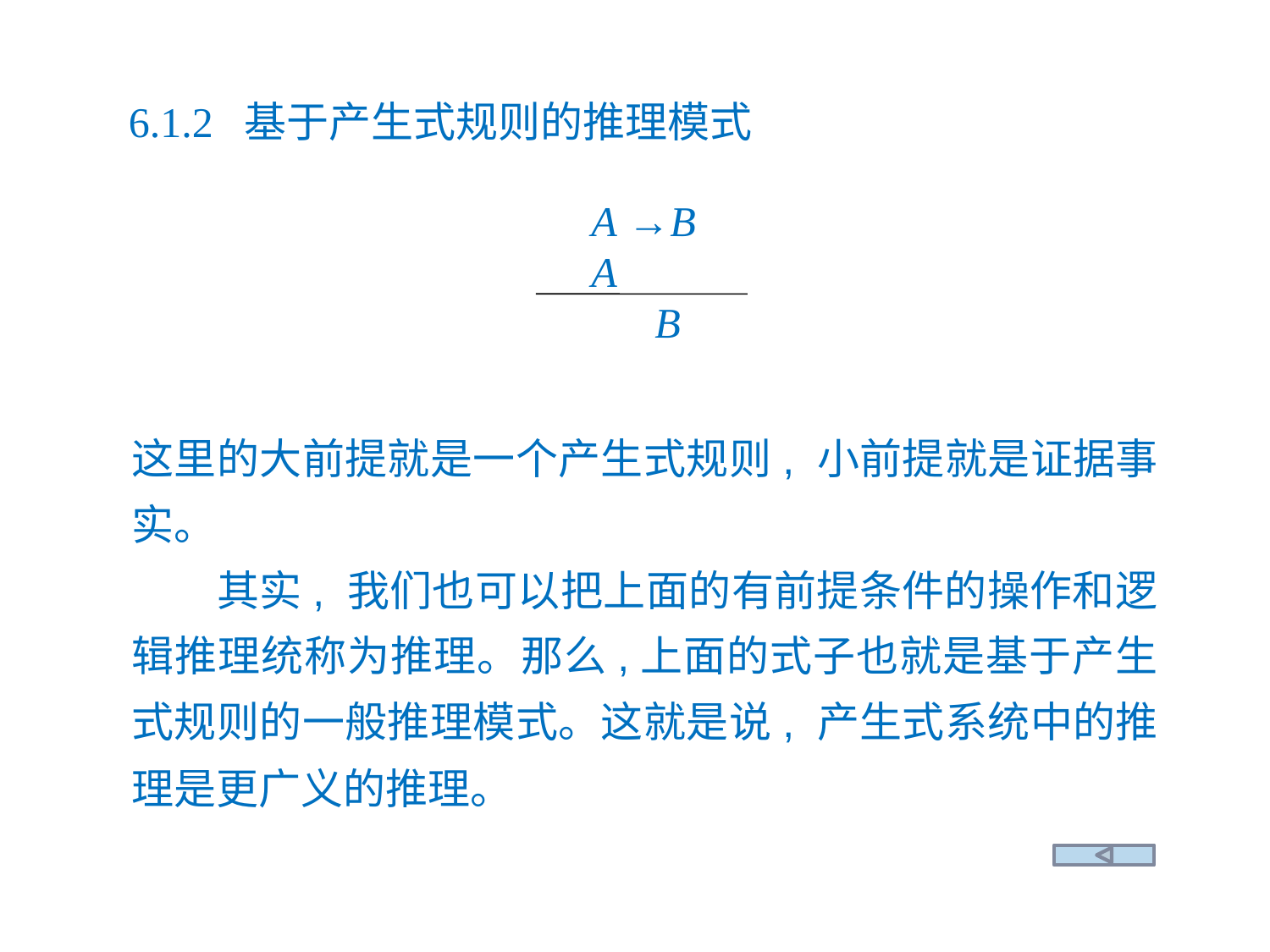

6.1.2  基于产生式规则的推理模式
A →B
A
      B

这里的大前提就是一个产生式规则, 小前提就是证据事实。
　　其实, 我们也可以把上面的有前提条件的操作和逻辑推理统称为推理。那么,上面的式子也就是基于产生式规则的一般推理模式。这就是说, 产生式系统中的推理是更广义的推理。